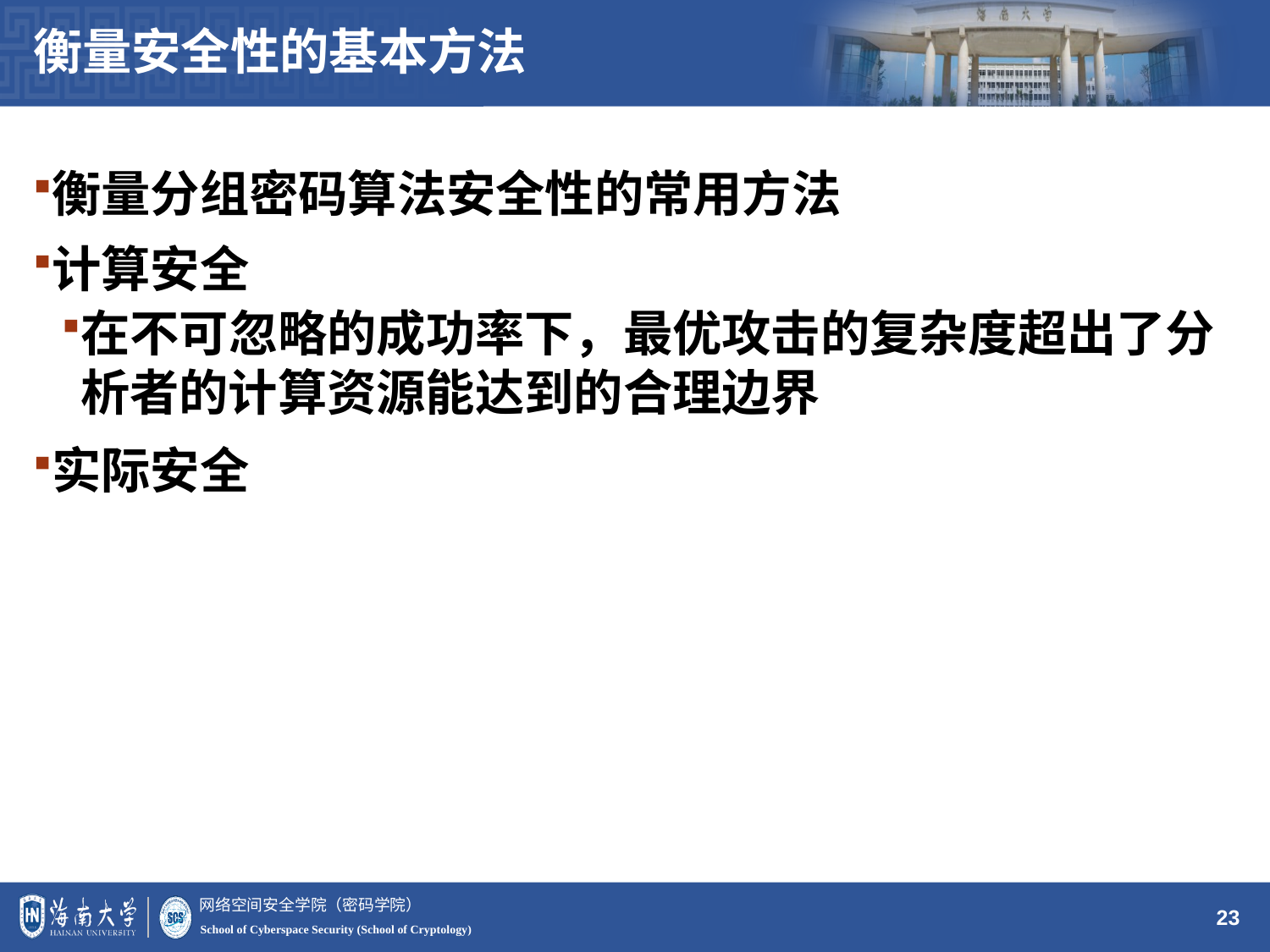

衡量安全性的基本方法
衡量分组密码算法安全性的常用方法
计算安全
在不可忽略的成功率下，最优攻击的复杂度超出了分析者的计算资源能达到的合理边界
实际安全

23